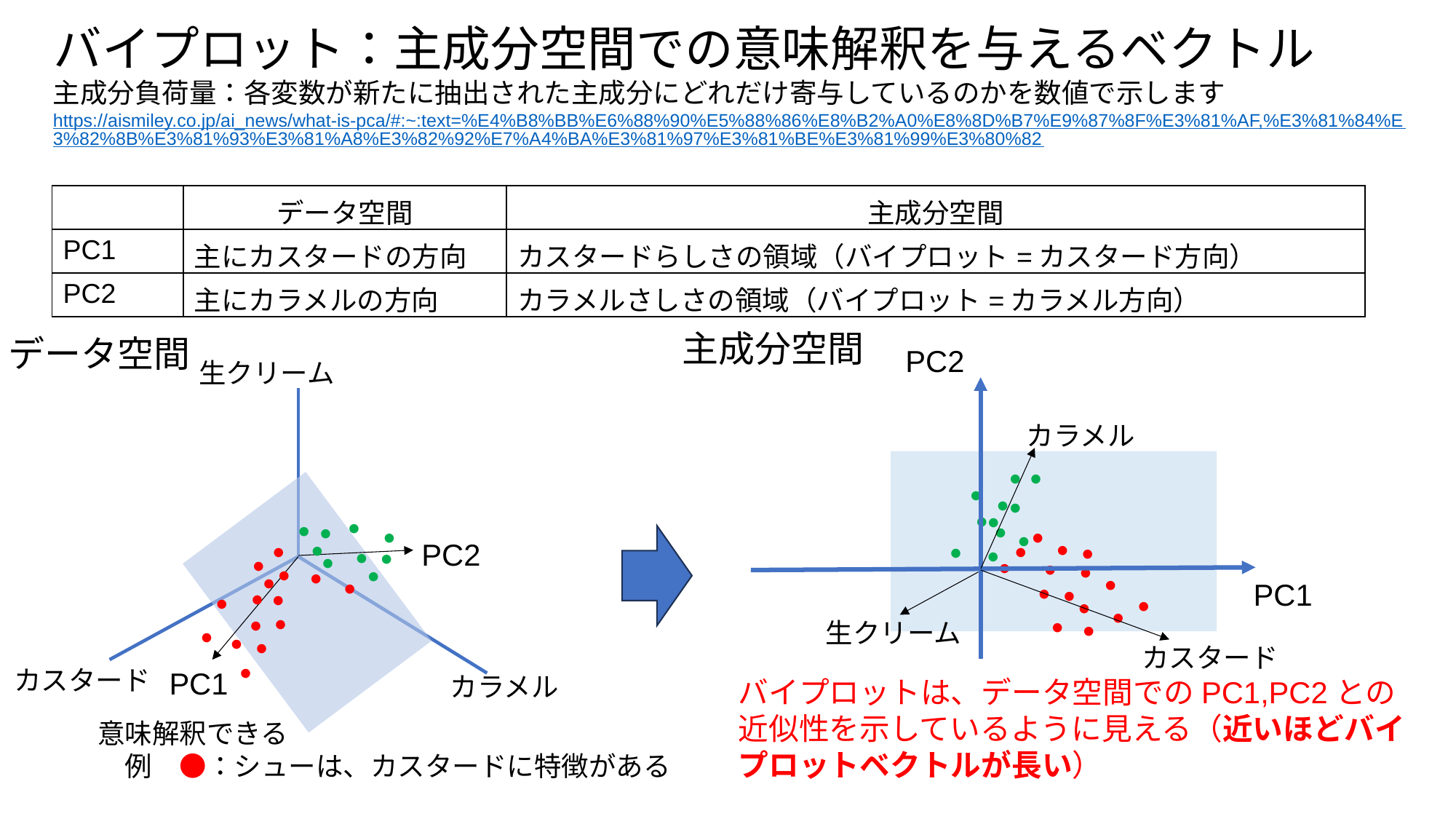

バイプロット：主成分空間での意味解釈を与えるベクトル
主成分負荷量：各変数が新たに抽出された主成分にどれだけ寄与しているのかを数値で示します
https://aismiley.co.jp/ai_news/what-is-pca/#:~:text=%E4%B8%BB%E6%88%90%E5%88%86%E8%B2%A0%E8%8D%B7%E9%87%8F%E3%81%AF,%E3%81%84%E3%82%8B%E3%81%93%E3%81%A8%E3%82%92%E7%A4%BA%E3%81%97%E3%81%BE%E3%81%99%E3%80%82

|  | データ空間 | 主成分空間 |
| --- | --- | --- |
| PC1 | 主にカスタードの方向 | カスタードらしさの領域（バイプロット=カスタード方向） |
| PC2 | 主にカラメルの方向 | カラメルさしさの領域（バイプロット=カラメル方向） |
主成分空間
データ空間
PC2
生クリーム
カラメル

●
●
●
●
●

●
●
●
●
●
●
●
●
●

PC2
●
●
●
●
●
●
●
●
●
●
●
●
●
●
●
●
●
●
●
PC1
●
●
●
●
●
●
●
●
●
●
●
生クリーム
●
●
●
●
●
カスタード
●
PC1
カスタード
バイプロットは、データ空間でのPC1,PC2との近似性を示しているように見える（近いほどバイプロットベクトルが長い）
カラメル
意味解釈できる
　例　●：シューは、カスタードに特徴がある